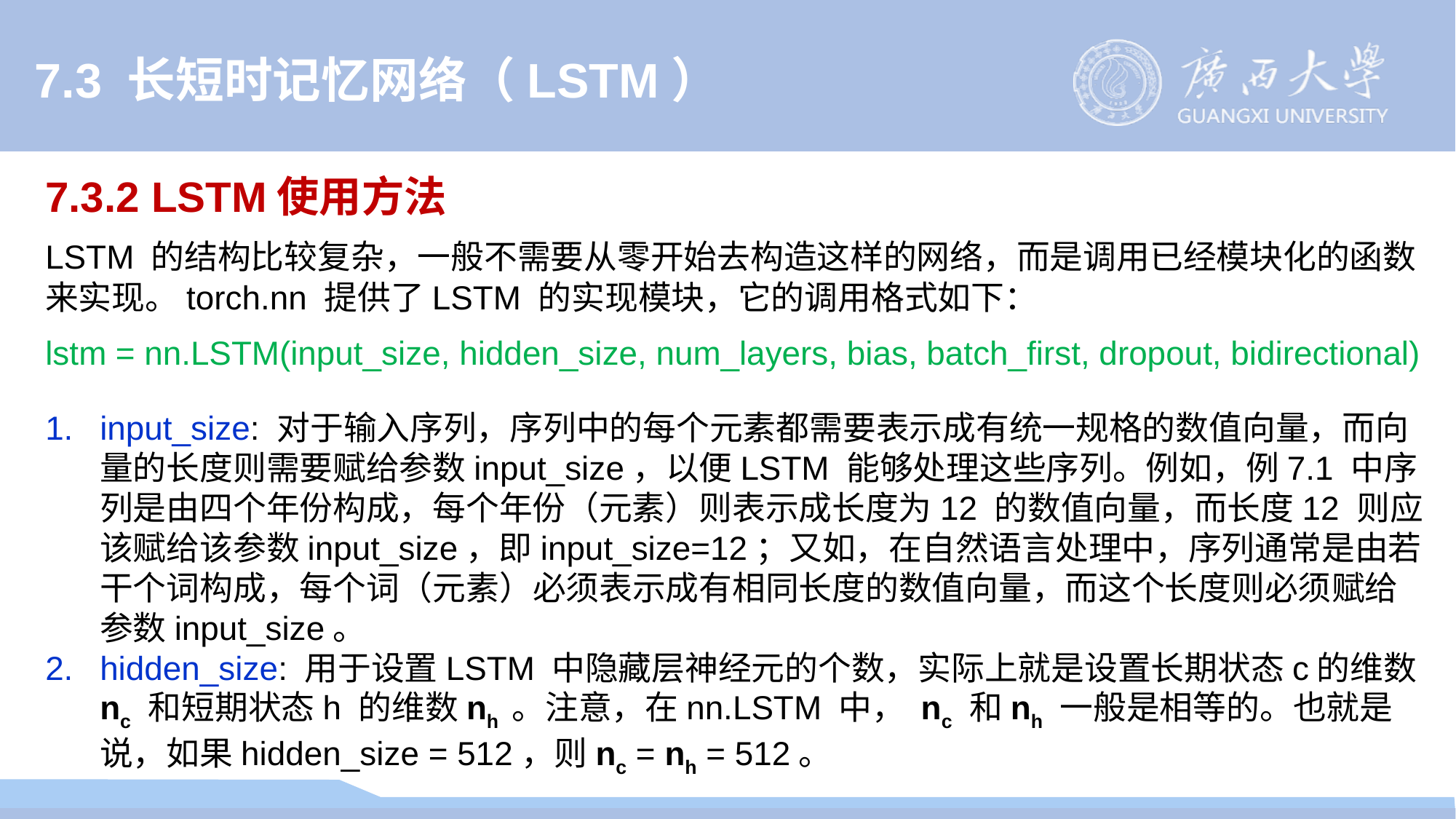

7.3 长短时记忆网络（LSTM）
7.3.2 LSTM使用方法
LSTM 的结构比较复杂，一般不需要从零开始去构造这样的网络，而是调用已经模块化的函数来实现。torch.nn 提供了LSTM 的实现模块，它的调用格式如下：
lstm = nn.LSTM(input_size, hidden_size, num_layers, bias, batch_first, dropout, bidirectional)
input_size: 对于输入序列，序列中的每个元素都需要表示成有统一规格的数值向量，而向量的长度则需要赋给参数input_size，以便LSTM 能够处理这些序列。例如，例7.1 中序列是由四个年份构成，每个年份（元素）则表示成长度为12 的数值向量，而长度12 则应该赋给该参数input_size，即input_size=12；又如，在自然语言处理中，序列通常是由若干个词构成，每个词（元素）必须表示成有相同长度的数值向量，而这个长度则必须赋给参数input_size。
hidden_size: 用于设置LSTM 中隐藏层神经元的个数，实际上就是设置长期状态c的维数nc 和短期状态h 的维数nh 。注意，在nn.LSTM 中， nc 和nh 一般是相等的。也就是说，如果hidden_size = 512，则nc = nh = 512。